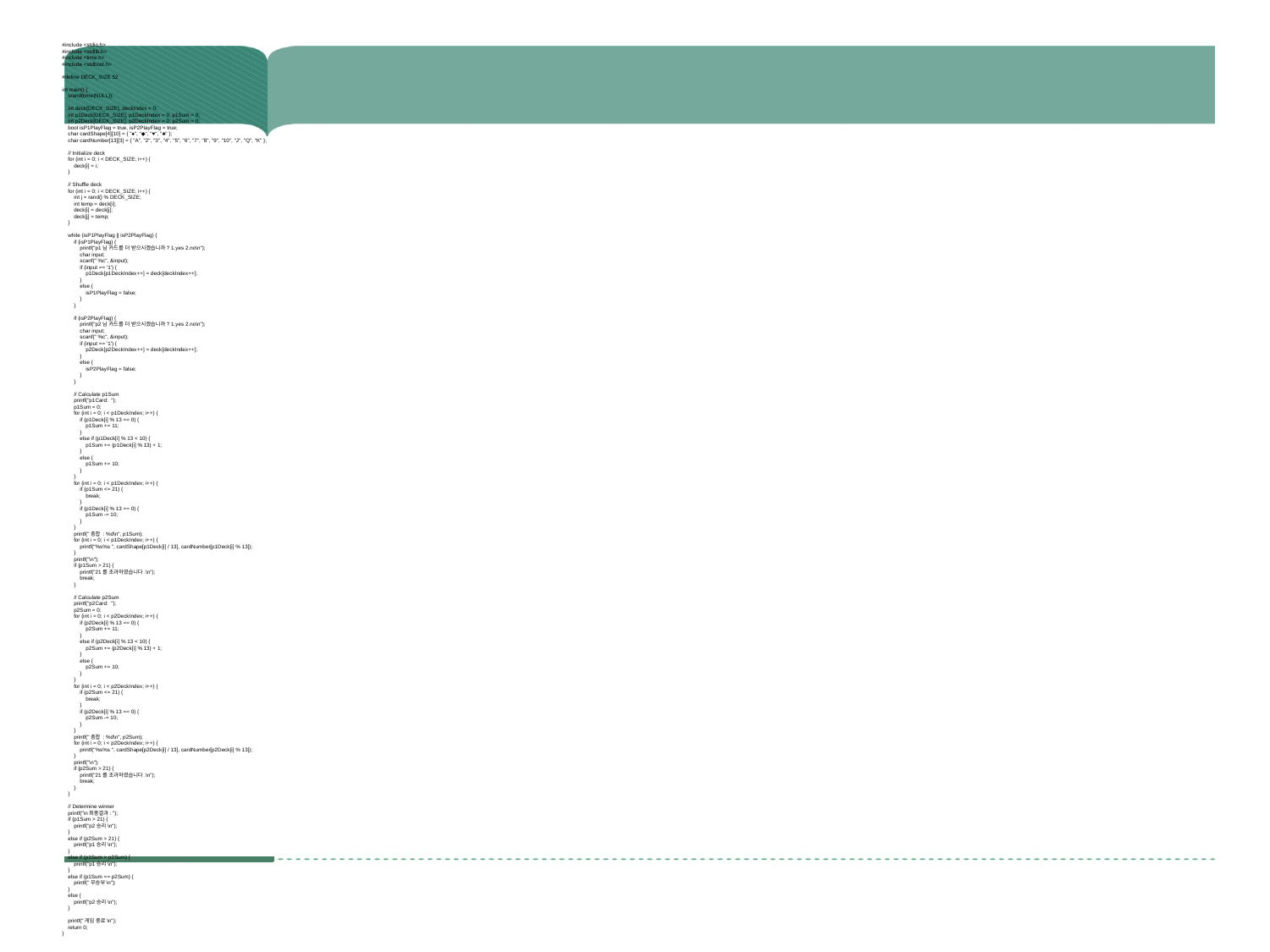

#include <stdio.h>
#include <stdlib.h>
#include <time.h>
#include <stdbool.h>

#define DECK_SIZE 52

int main() {
    srand(time(NULL));

    int deck[DECK_SIZE], deckIndex = 0;
    int p1Deck[DECK_SIZE], p1DeckIndex = 0, p1Sum = 0;
    int p2Deck[DECK_SIZE], p2DeckIndex = 0, p2Sum = 0;
    bool isP1PlayFlag = true, isP2PlayFlag = true;
    char cardShape[4][10] = { "♠", "◆", "♥", "♣" };
    char cardNumber[13][3] = { "A", "2", "3", "4", "5", "6", "7", "8", "9", "10", "J", "Q", "K" };

    // Initialize deck
    for (int i = 0; i < DECK_SIZE; i++) {
        deck[i] = i;
    }

    // Shuffle deck
    for (int i = 0; i < DECK_SIZE; i++) {
        int j = rand() % DECK_SIZE;
        int temp = deck[i];
        deck[i] = deck[j];
        deck[j] = temp;
    }

    while (isP1PlayFlag || isP2PlayFlag) {
        if (isP1PlayFlag) {
            printf("p1님 카드를 더 받으시겠습니까? 1.yes 2.no\n");
            char input;
            scanf(" %c", &input);
            if (input == '1') {
                p1Deck[p1DeckIndex++] = deck[deckIndex++];
            }
            else {
                isP1PlayFlag = false;
            }
        }

        if (isP2PlayFlag) {
            printf("p2님 카드를 더 받으시겠습니까? 1.yes 2.no\n");
            char input;
            scanf(" %c", &input);
            if (input == '1') {
                p2Deck[p2DeckIndex++] = deck[deckIndex++];
            }
            else {
                isP2PlayFlag = false;
            }
        }

        // Calculate p1Sum
        printf("p1Card:  ");
        p1Sum = 0;
        for (int i = 0; i < p1DeckIndex; i++) {
            if (p1Deck[i] % 13 == 0) {
                p1Sum += 11;
            }
            else if (p1Deck[i] % 13 < 10) {
                p1Sum += (p1Deck[i] % 13) + 1;
            }
            else {
                p1Sum += 10;
            }
        }
        for (int i = 0; i < p1DeckIndex; i++) {
            if (p1Sum <= 21) {
                break;
            }
            if (p1Deck[i] % 13 == 0) {
                p1Sum -= 10;
            }
        }
        printf("총합 : %d\n", p1Sum);
        for (int i = 0; i < p1DeckIndex; i++) {
            printf("%s%s ", cardShape[p1Deck[i] / 13], cardNumber[p1Deck[i] % 13]);
        }
        printf("\n");
        if (p1Sum > 21) {
            printf("21를 초과하였습니다.\n");
            break;
        }

        // Calculate p2Sum
        printf("p2Card:  ");
        p2Sum = 0;
        for (int i = 0; i < p2DeckIndex; i++) {
            if (p2Deck[i] % 13 == 0) {
                p2Sum += 11;
            }
            else if (p2Deck[i] % 13 < 10) {
                p2Sum += (p2Deck[i] % 13) + 1;
            }
            else {
                p2Sum += 10;
            }
        }
        for (int i = 0; i < p2DeckIndex; i++) {
            if (p2Sum <= 21) {
                break;
            }
            if (p2Deck[i] % 13 == 0) {
                p2Sum -= 10;
            }
        }
        printf("총합 : %d\n", p2Sum);
        for (int i = 0; i < p2DeckIndex; i++) {
            printf("%s%s ", cardShape[p2Deck[i] / 13], cardNumber[p2Deck[i] % 13]);
        }
        printf("\n");
        if (p2Sum > 21) {
            printf("21를 초과하였습니다.\n");
            break;
        }
    }

    // Determine winner
    printf("\n최종결과: ");
    if (p1Sum > 21) {
        printf("p2승리\n");
    }
    else if (p2Sum > 21) {
        printf("p1승리\n");
    }
    else if (p1Sum > p2Sum) {
        printf("p1승리\n");
    }
    else if (p1Sum == p2Sum) {
        printf("무승부\n");
    }
    else {
        printf("p2승리\n");
    }

    printf("게임 종료\n");
    return 0;
}